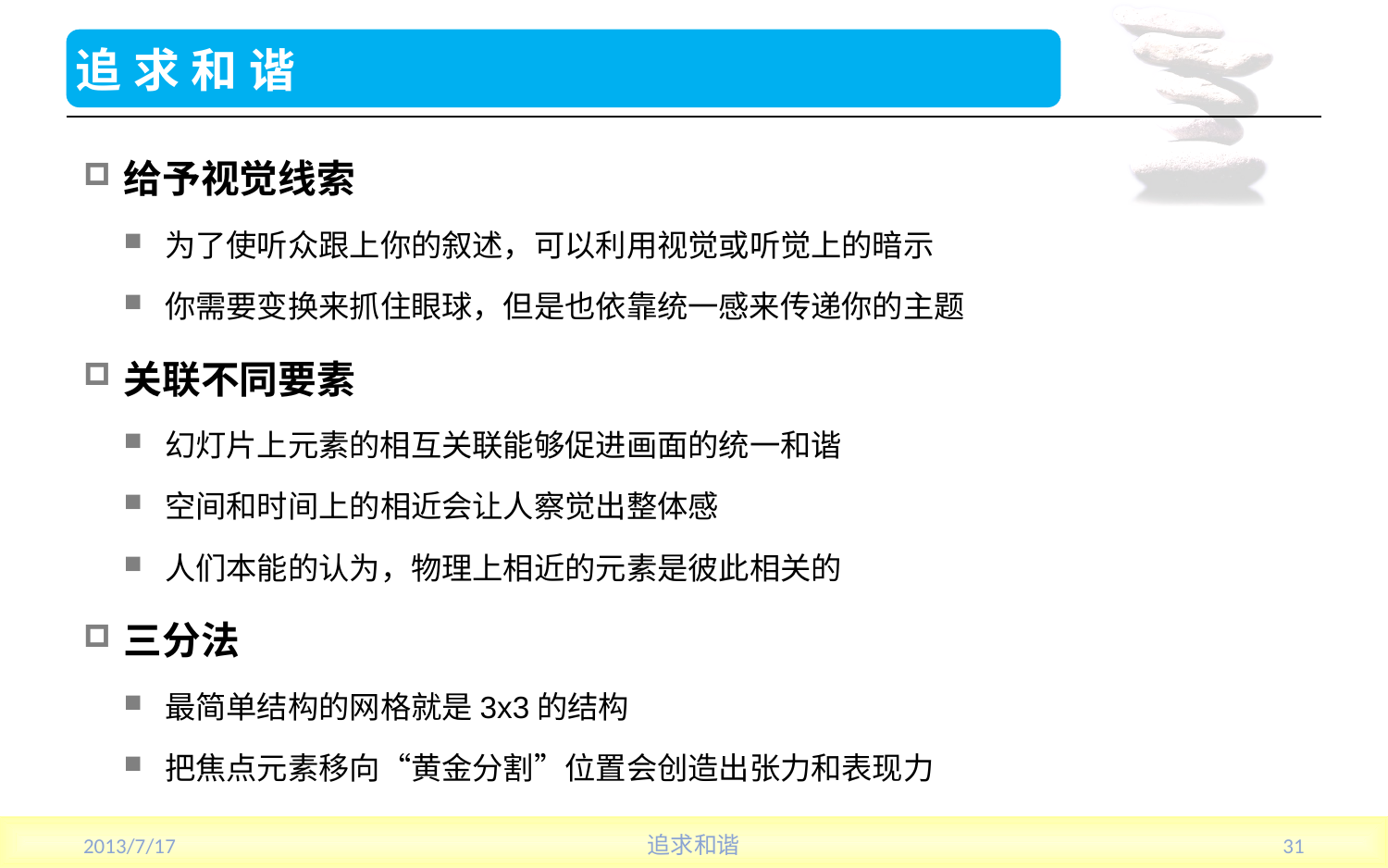

# 追求和谐
给予视觉线索
为了使听众跟上你的叙述，可以利用视觉或听觉上的暗示
你需要变换来抓住眼球，但是也依靠统一感来传递你的主题
关联不同要素
幻灯片上元素的相互关联能够促进画面的统一和谐
空间和时间上的相近会让人察觉出整体感
人们本能的认为，物理上相近的元素是彼此相关的
三分法
最简单结构的网格就是3x3的结构
把焦点元素移向“黄金分割”位置会创造出张力和表现力
2013/7/17
追求和谐
31